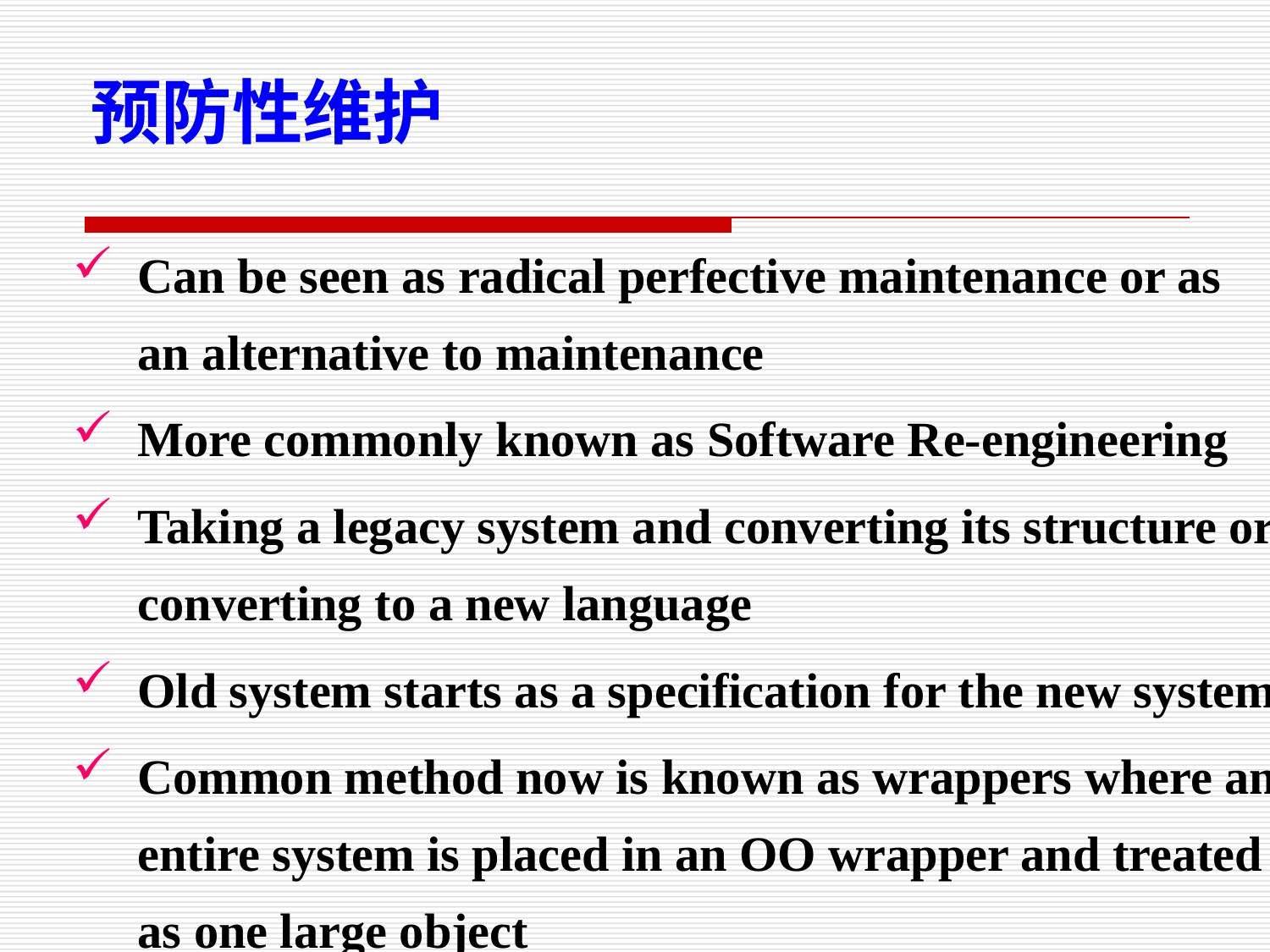

预防性维护
Can be seen as radical perfective maintenance or as an alternative to maintenance
More commonly known as Software Re-engineering
Taking a legacy system and converting its structure or converting to a new language
Old system starts as a specification for the new system
Common method now is known as wrappers where an entire system is placed in an OO wrapper and treated as one large object